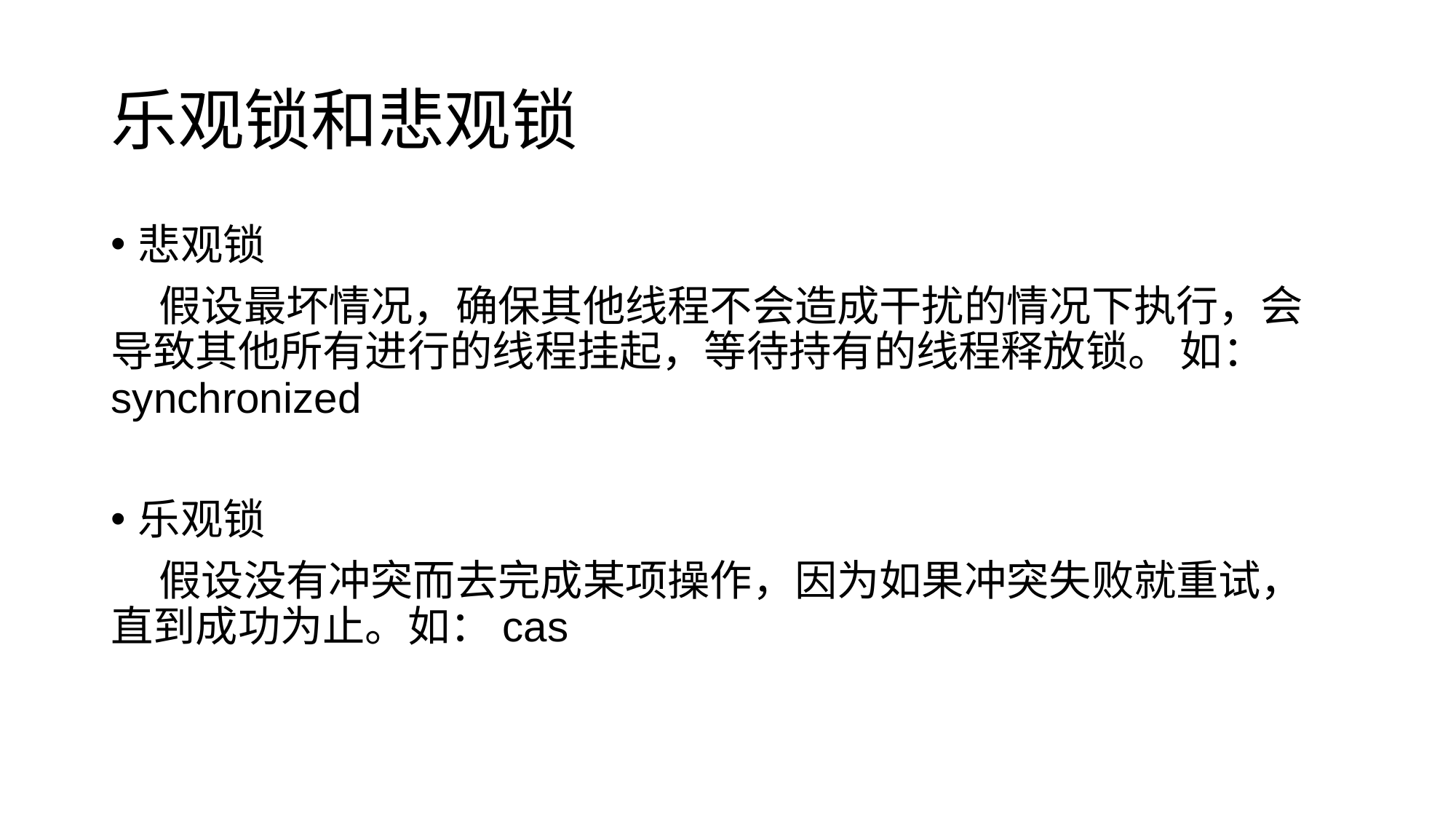

# 乐观锁和悲观锁
悲观锁
    假设最坏情况，确保其他线程不会造成干扰的情况下执行，会导致其他所有进行的线程挂起，等待持有的线程释放锁。 如：synchronized

乐观锁
    假设没有冲突而去完成某项操作，因为如果冲突失败就重试，直到成功为止。如：cas